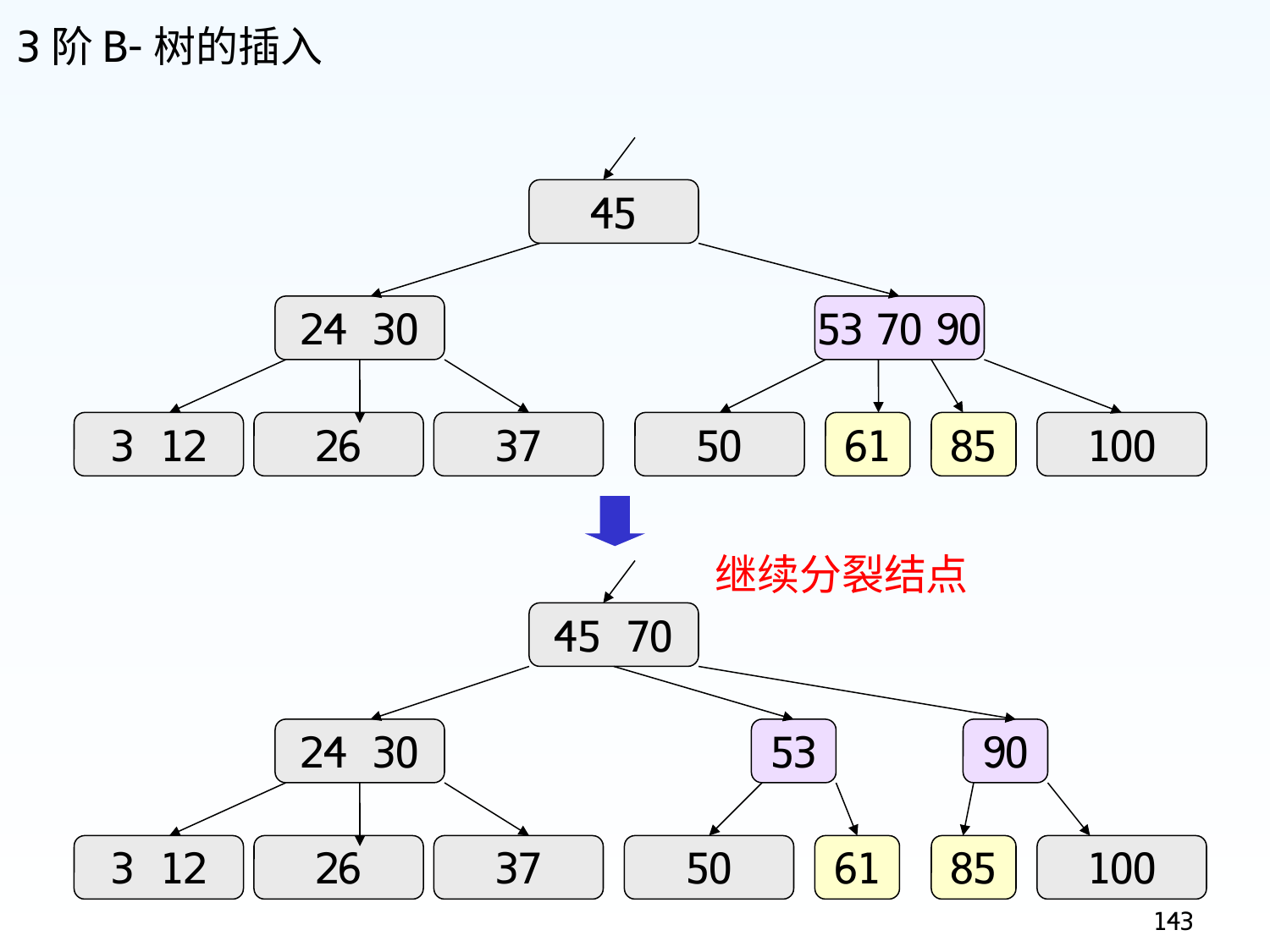

3阶B-树的插入

45

24  30
53 70 90

3  12
26
37
50
61
85
100

继续分裂结点

45  70

24  30

3  12
26
37

53

50
61

90

85
100
143